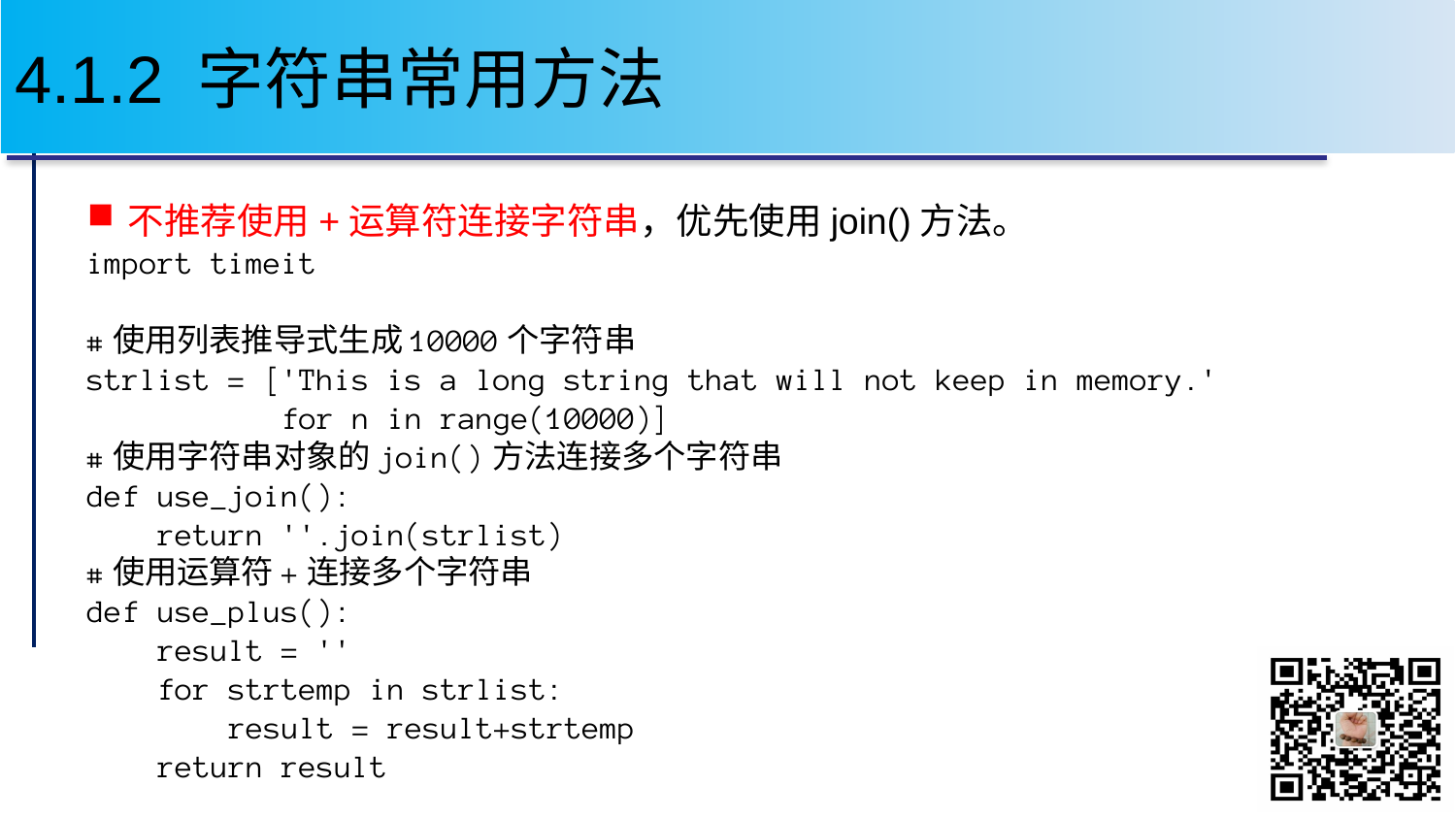

# 4.1.2 字符串常用方法
不推荐使用+运算符连接字符串，优先使用join()方法。
import timeit

#使用列表推导式生成10000个字符串
strlist = ['This is a long string that will not keep in memory.'
           for n in range(10000)]
#使用字符串对象的join()方法连接多个字符串
def use_join():
    return ''.join(strlist)
#使用运算符+连接多个字符串
def use_plus():
    result = ''
    for strtemp in strlist:
        result = result+strtemp
    return result
24